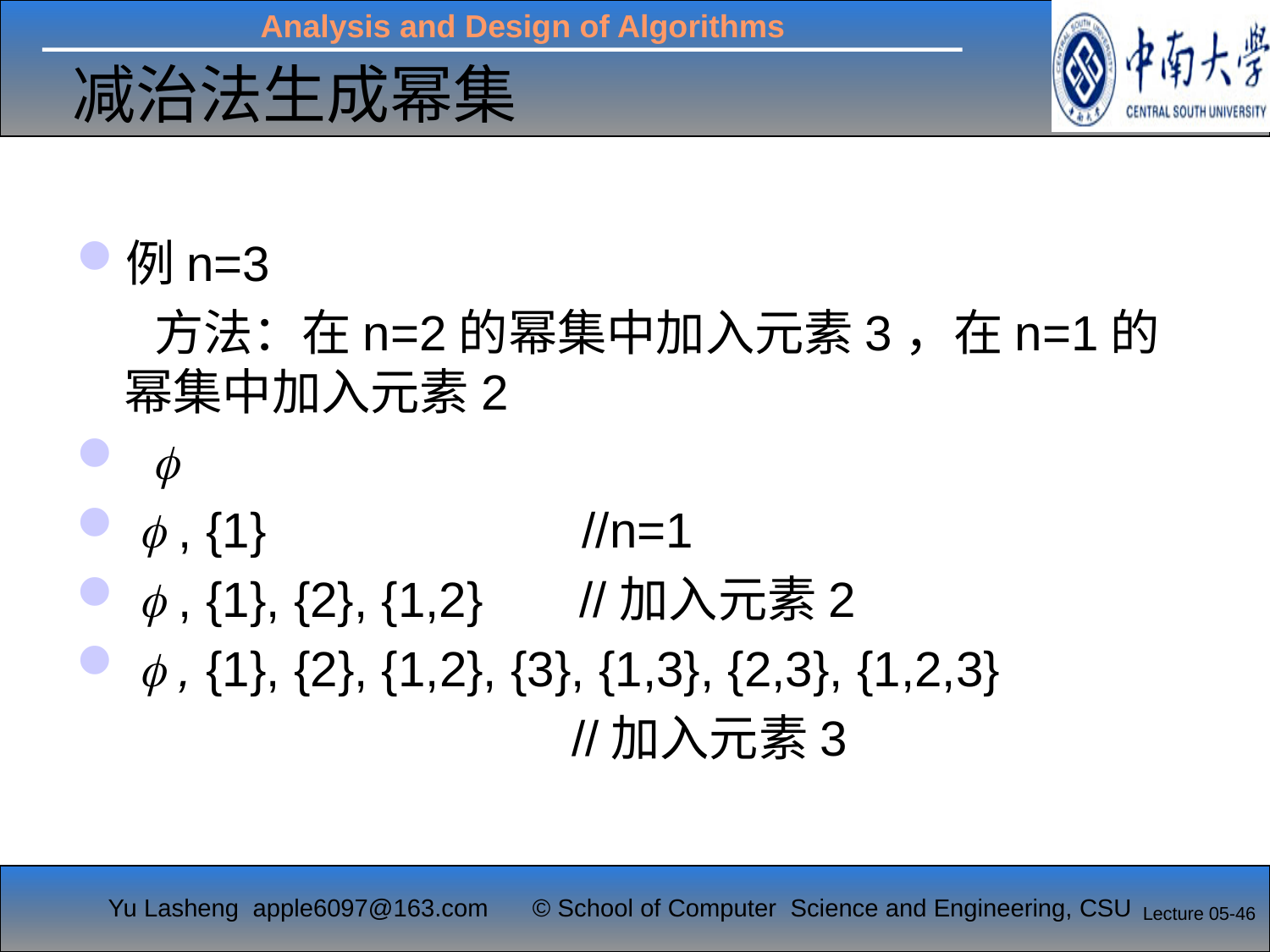

# 减治法生成幂集
例n=3
      方法：在n=2的幂集中加入元素3，在n=1的幂集中加入元素2
  φ
 φ , {1}                       //n=1
 φ , {1}, {2}, {1,2}       //加入元素2
 φ , {1}, {2}, {1,2}, {3}, {1,3}, {2,3}, {1,2,3}
                                    //加入元素3

Lecture 05-46